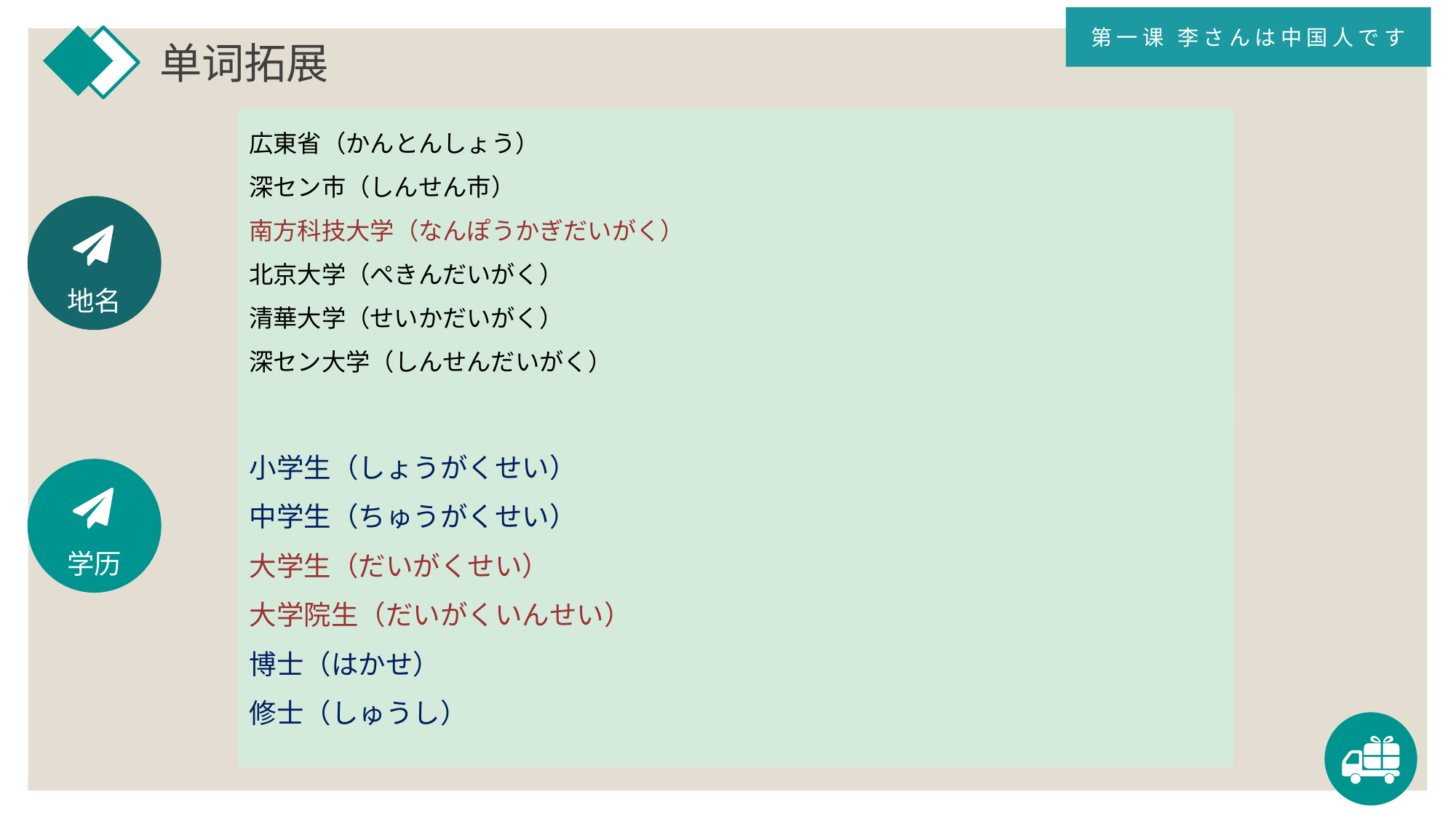

第一课 李さんは中国人です

单词拓展
広東省（かんとんしょう）
深セン市（しんせん市）
南方科技大学（なんぽうかぎだいがく）
北京大学（ぺきんだいがく）
清華大学（せいかだいがく）
深セン大学（しんせんだいがく）

地名

小学生（しょうがくせい）
中学生（ちゅうがくせい）
大学生（だいがくせい）
大学院生（だいがくいんせい）
博士（はかせ）
修士（しゅうし）

学历